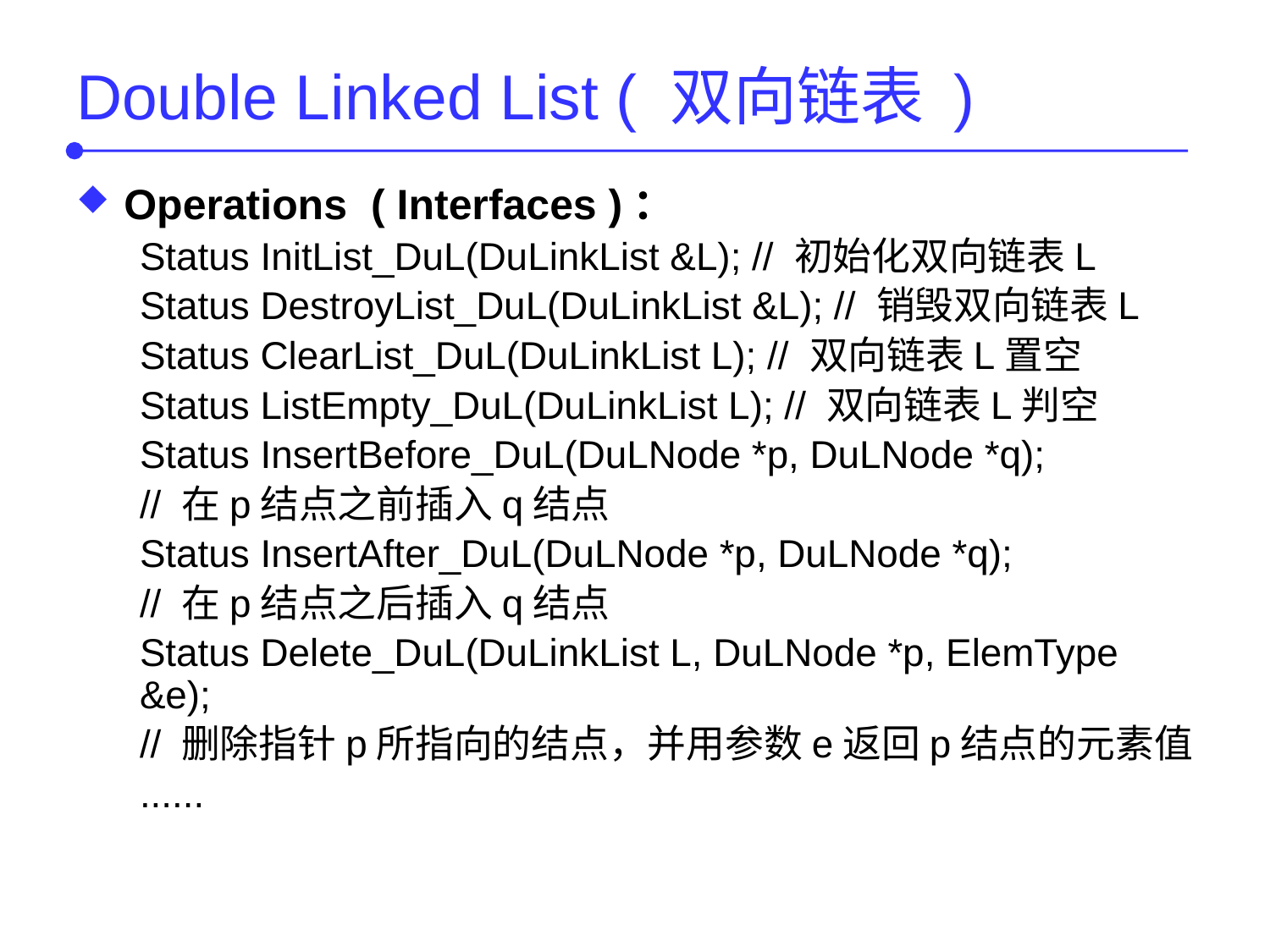

# Double Linked List ( 双向链表 )
Operations  ( Interfaces )：
Status InitList_DuL(DuLinkList &L); // 初始化双向链表L
Status DestroyList_DuL(DuLinkList &L); // 销毁双向链表L
Status ClearList_DuL(DuLinkList L); // 双向链表L置空
Status ListEmpty_DuL(DuLinkList L); // 双向链表L判空
Status InsertBefore_DuL(DuLNode *p, DuLNode *q);
// 在p结点之前插入q结点
Status InsertAfter_DuL(DuLNode *p, DuLNode *q);
// 在p结点之后插入q结点
Status Delete_DuL(DuLinkList L, DuLNode *p, ElemType &e);
// 删除指针p所指向的结点，并用参数e返回p结点的元素值
......